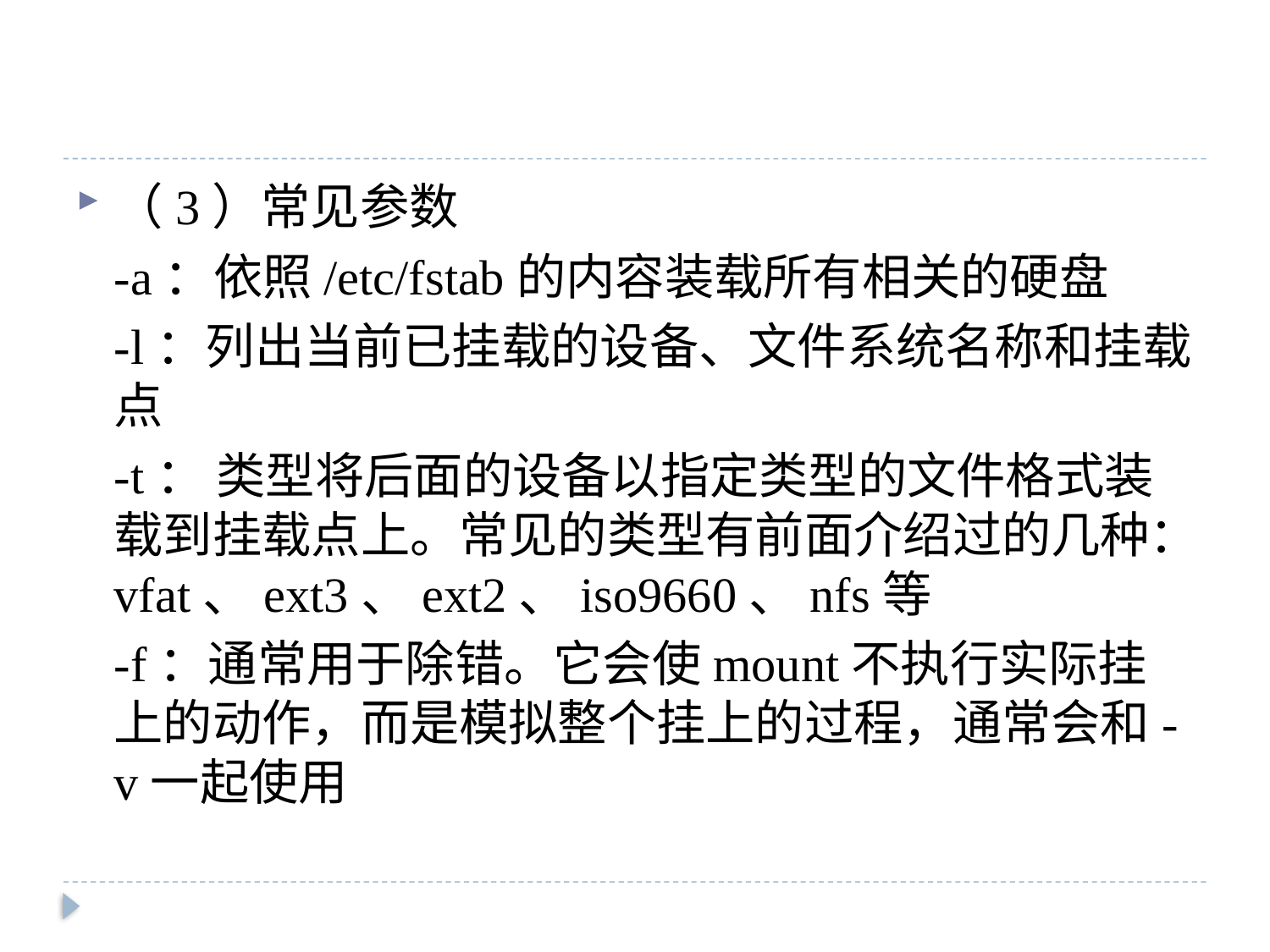

#
（3）常见参数
	-a：依照/etc/fstab的内容装载所有相关的硬盘
	-l：列出当前已挂载的设备、文件系统名称和挂载点
	-t： 类型将后面的设备以指定类型的文件格式装载到挂载点上。常见的类型有前面介绍过的几种：vfat、ext3、ext2、iso9660、nfs等
	-f：通常用于除错。它会使mount不执行实际挂上的动作，而是模拟整个挂上的过程，通常会和-v一起使用